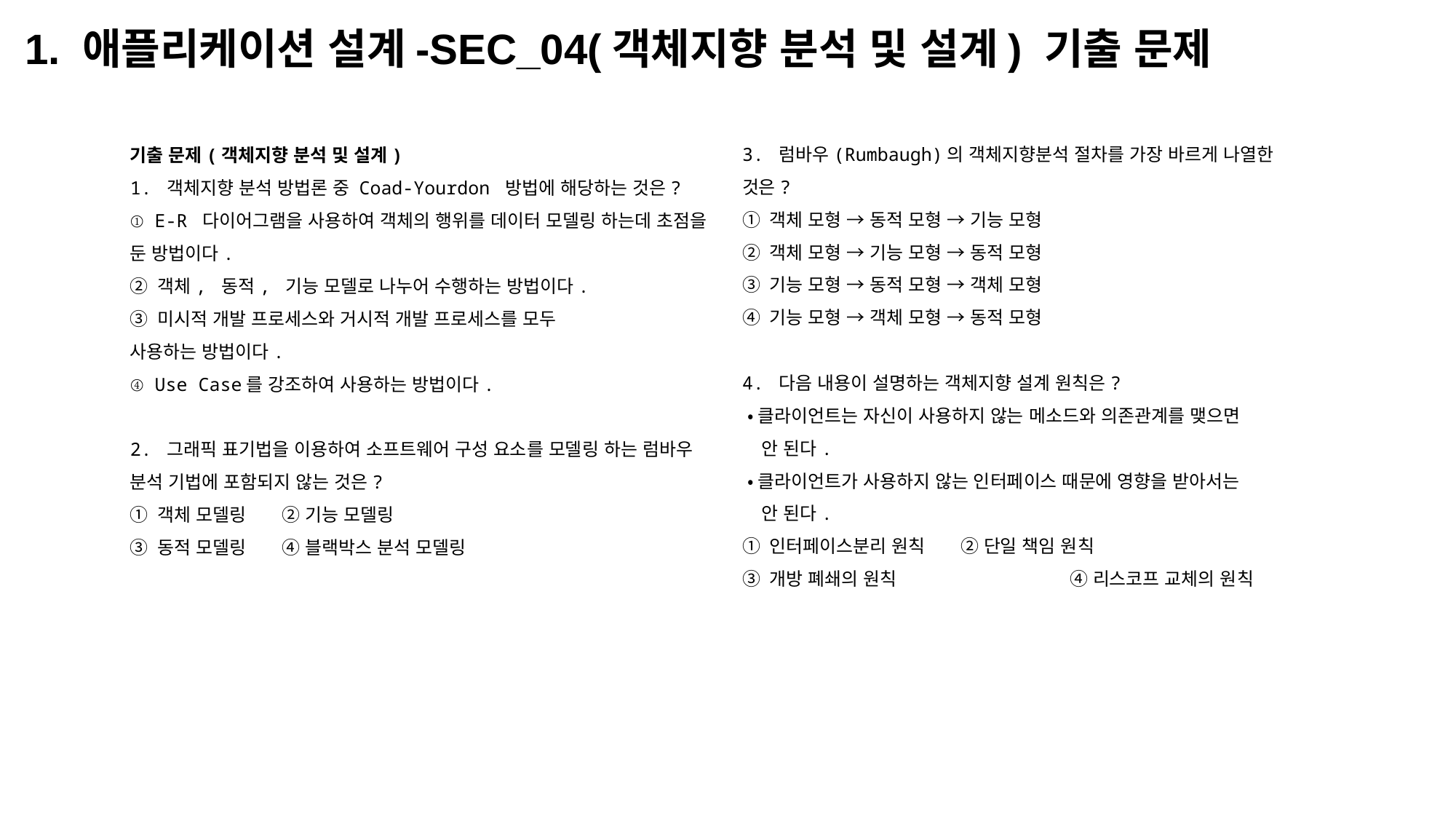

# 1. 애플리케이션 설계-SEC_04(객체지향 분석 및 설계) 기출 문제
3. 럼바우(Rumbaugh)의 객체지향분석 절차를 가장 바르게 나열한
것은?
① 객체 모형 → 동적 모형 → 기능 모형
② 객체 모형 → 기능 모형 → 동적 모형
③ 기능 모형 → 동적 모형 → 객체 모형
④ 기능 모형 → 객체 모형 → 동적 모형

4. 다음 내용이 설명하는 객체지향 설계 원칙은?
 •클라이언트는 자신이 사용하지 않는 메소드와 의존관계를 맺으면
   안 된다.
 •클라이언트가 사용하지 않는 인터페이스 때문에 영향을 받아서는
   안 된다.
① 인터페이스분리 원칙	② 단일 책임 원칙
③ 개방 폐쇄의 원칙		④ 리스코프 교체의 원칙
기출 문제(객체지향 분석 및 설계)
1. 객체지향 분석 방법론 중 Coad-Yourdon 방법에 해당하는 것은?
① E-R 다이어그램을 사용하여 객체의 행위를 데이터 모델링 하는데 초점을 둔 방법이다.
② 객체, 동적, 기능 모델로 나누어 수행하는 방법이다.
③ 미시적 개발 프로세스와 거시적 개발 프로세스를 모두
사용하는 방법이다.
④ Use Case를 강조하여 사용하는 방법이다.

2. 그래픽 표기법을 이용하여 소프트웨어 구성 요소를 모델링 하는 럼바우 분석 기법에 포함되지 않는 것은?
① 객체 모델링       ② 기능 모델링
③ 동적 모델링       ④ 블랙박스 분석 모델링